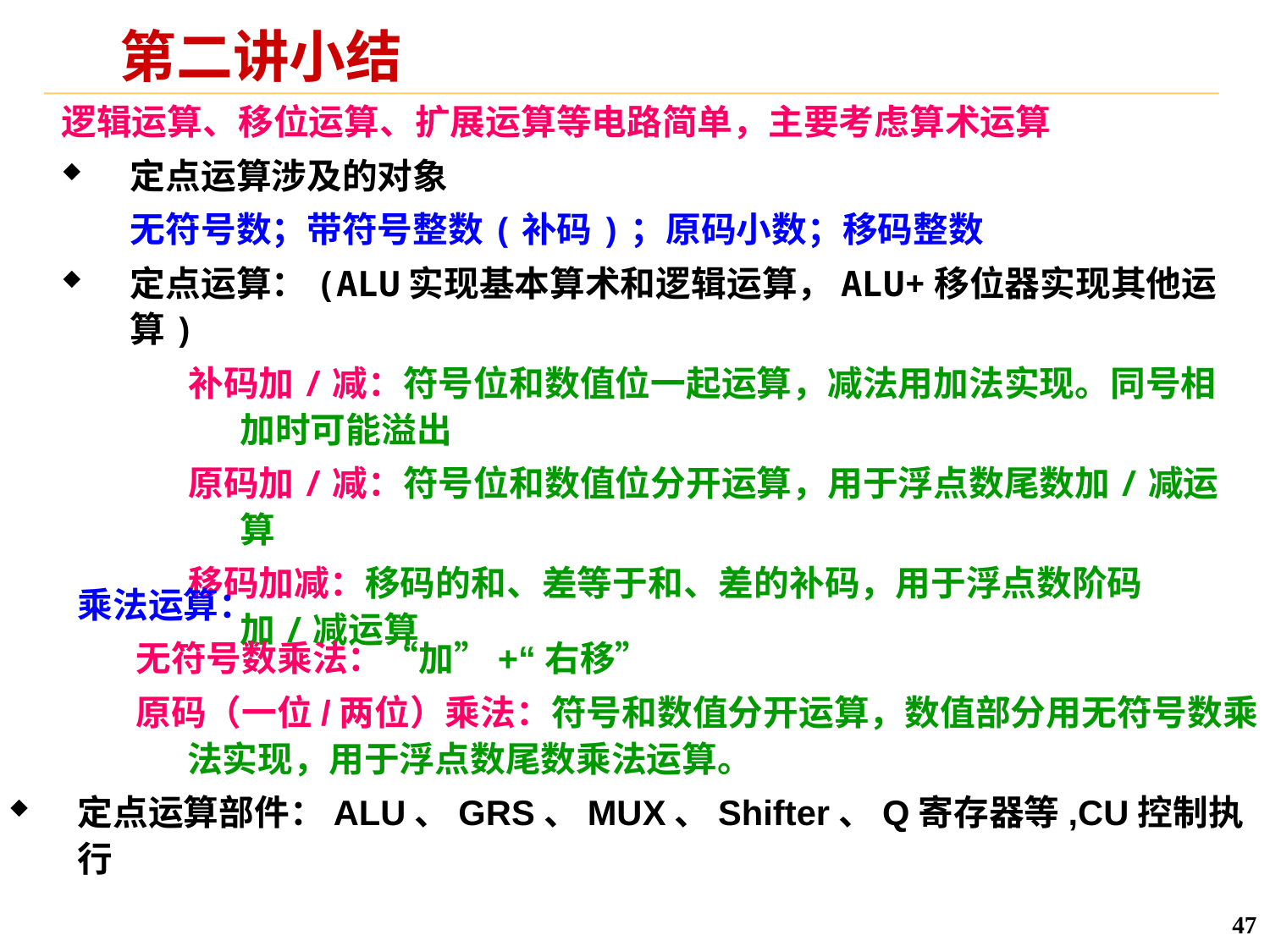

# 第二讲小结
逻辑运算、移位运算、扩展运算等电路简单，主要考虑算术运算
定点运算涉及的对象
无符号数；带符号整数(补码)；原码小数；移码整数
定点运算：(ALU实现基本算术和逻辑运算，ALU+移位器实现其他运算)
补码加/减：符号位和数值位一起运算，减法用加法实现。同号相加时可能溢出
原码加/减：符号位和数值位分开运算，用于浮点数尾数加/减运算
移码加减：移码的和、差等于和、差的补码，用于浮点数阶码加/减运算
乘法运算：
无符号数乘法：“加”+“右移”
原码（一位/两位）乘法：符号和数值分开运算，数值部分用无符号数乘法实现，用于浮点数尾数乘法运算。
定点运算部件：ALU、GRS、MUX、Shifter、Q寄存器等,CU控制执行
47